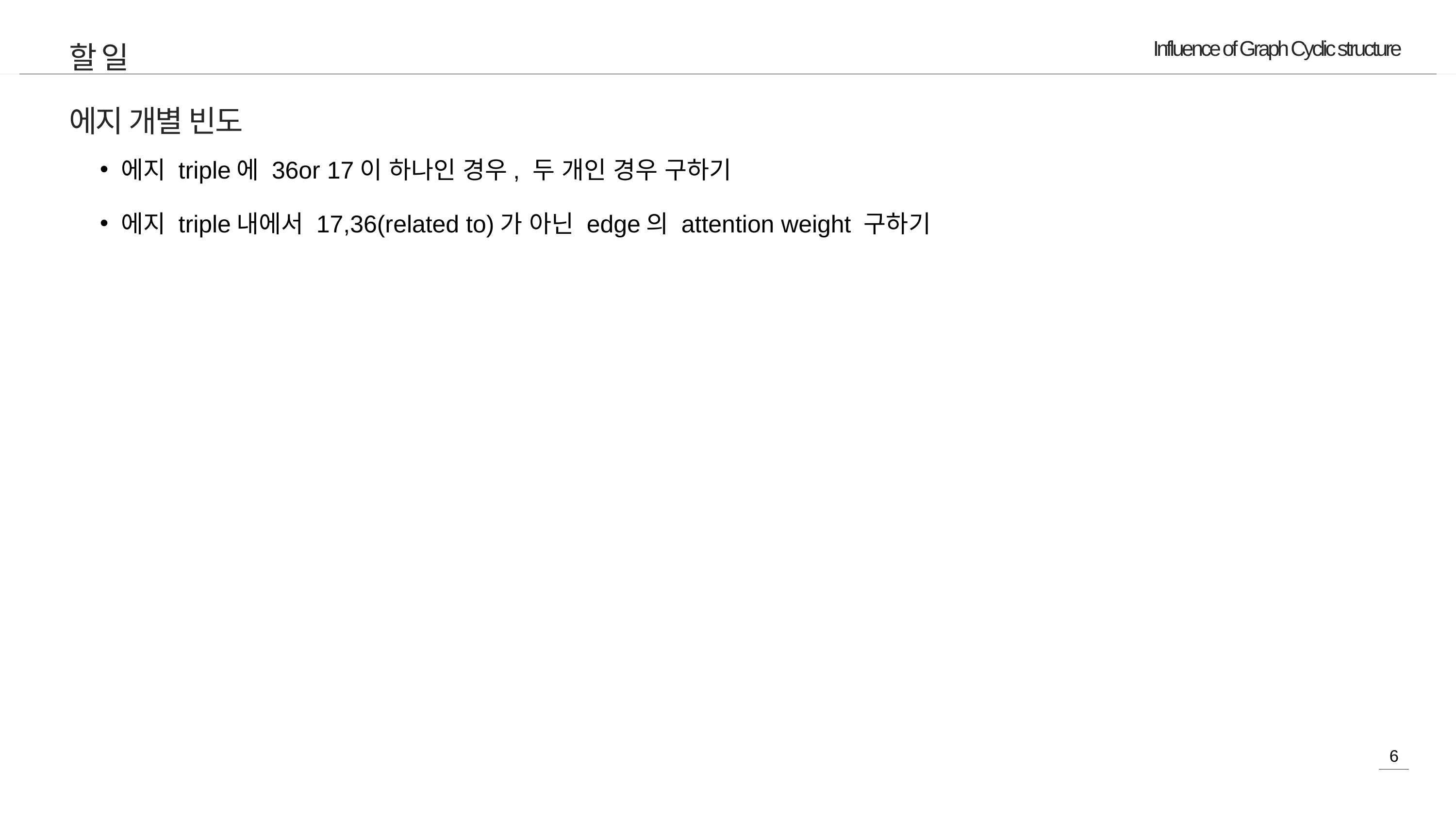

할 일
에지 개별 빈도
에지 triple에 36or 17이 하나인 경우, 두 개인 경우 구하기
에지 triple내에서 17,36(related to)가 아닌 edge의 attention weight 구하기